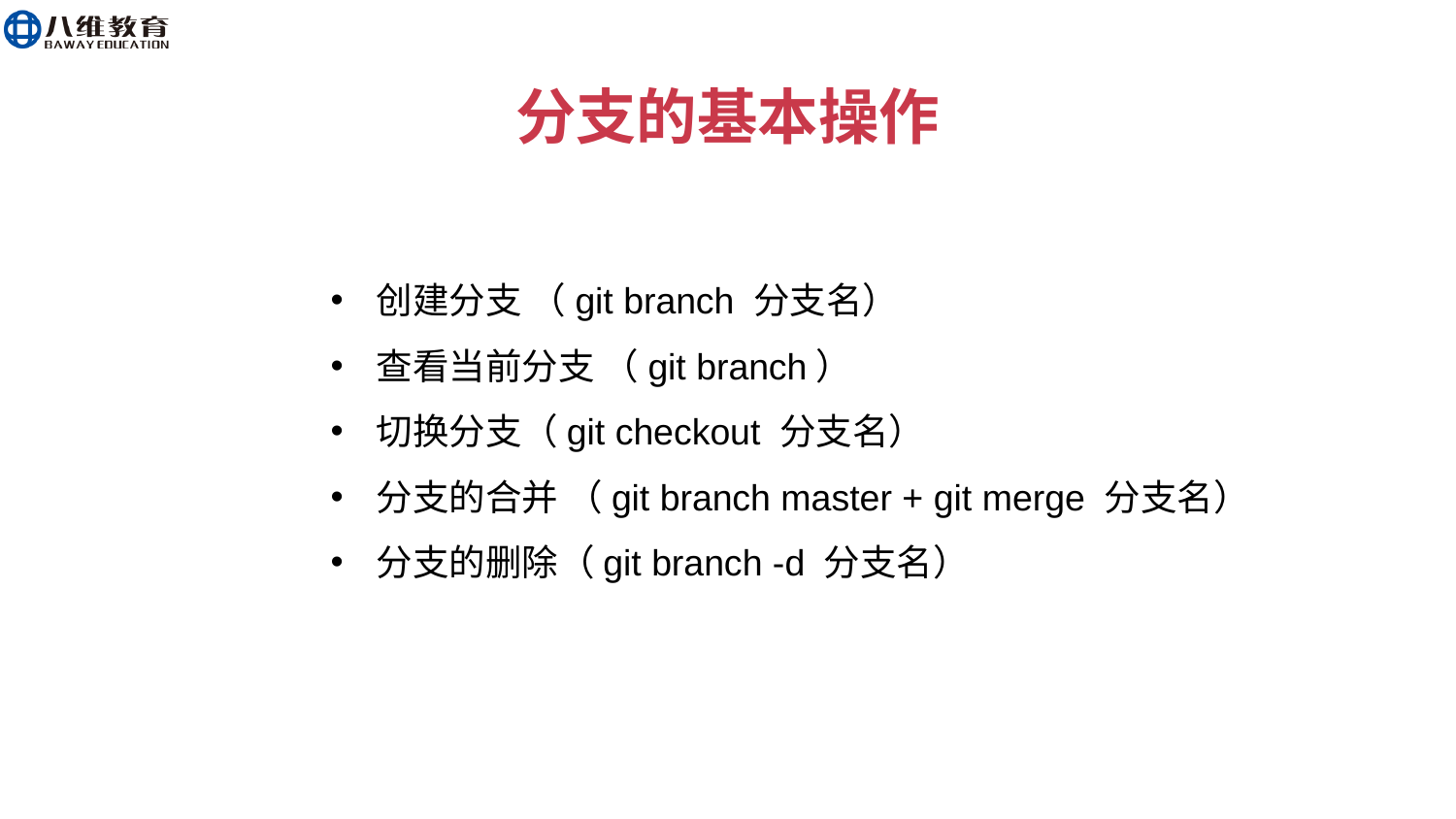

分支的基本操作
创建分支 （git branch 分支名）
查看当前分支 （git branch）
切换分支（git checkout 分支名）
分支的合并 （git branch master + git merge 分支名）
分支的删除（git branch -d 分支名）